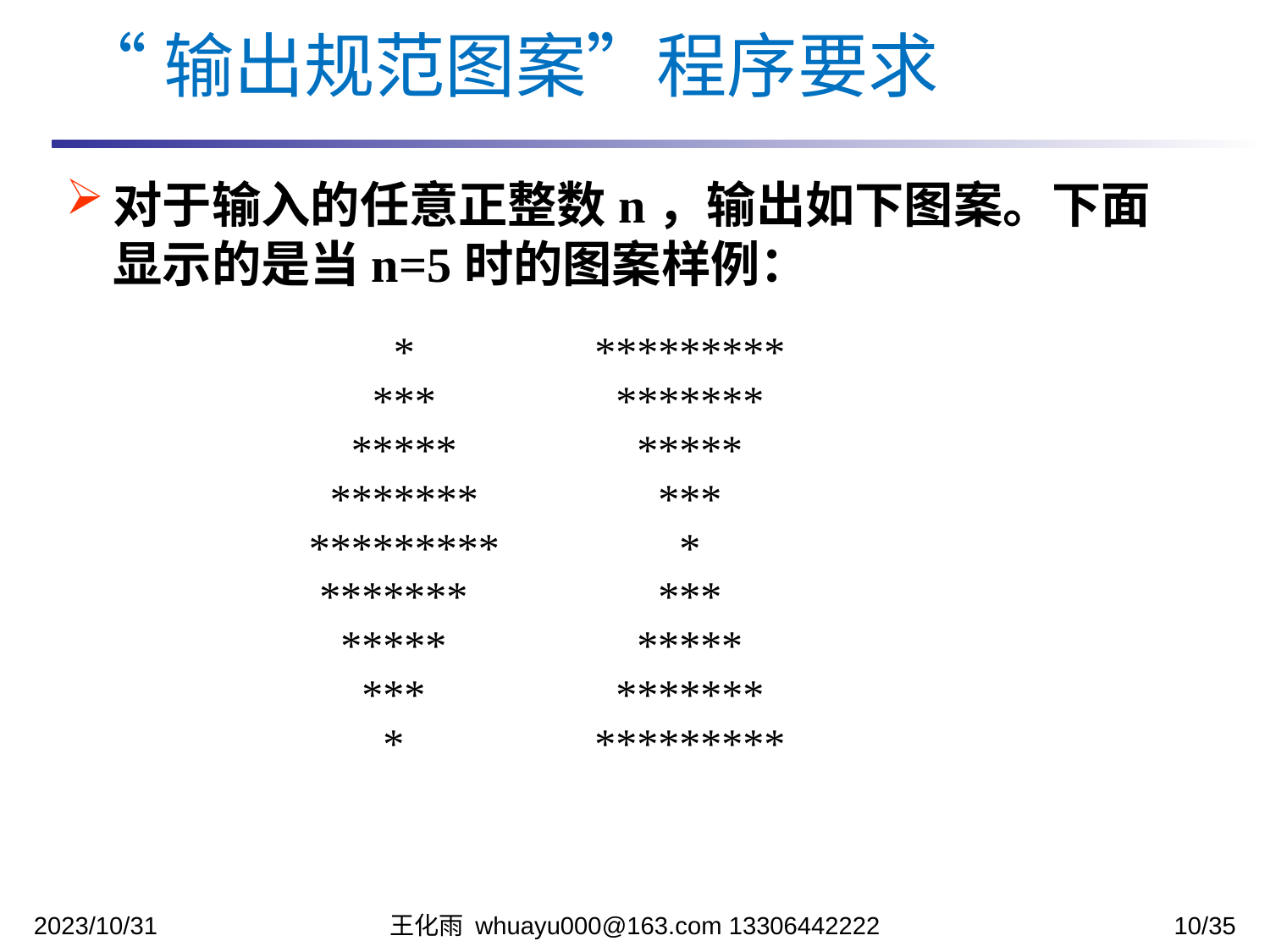

“输出规范图案”程序要求
对于输入的任意正整数n，输出如下图案。下面显示的是当n=5时的图案样例：
        *
      ***
    *****
  *******
*********
 *******
   *****
     ***
       *
*********
  *******
    *****
      ***
        *
      ***
    *****
  *******
*********

2023/10/31
王化雨 whuayu000@163.com 13306442222
10/35